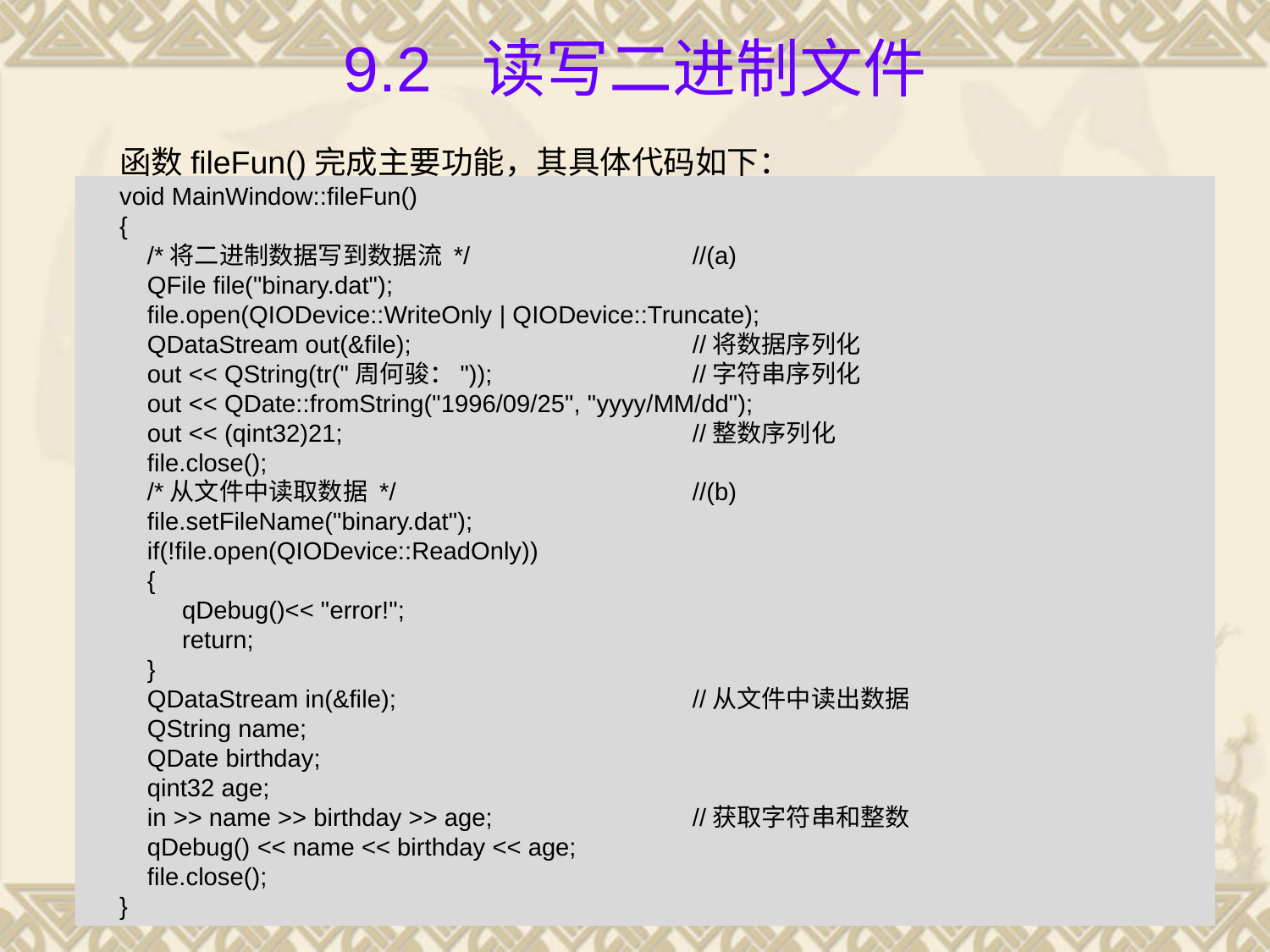

# 9.2  读写二进制文件
函数fileFun()完成主要功能，其具体代码如下：
void MainWindow::fileFun()
{
    /*将二进制数据写到数据流 */		//(a)
    QFile file("binary.dat");
    file.open(QIODevice::WriteOnly | QIODevice::Truncate);
    QDataStream out(&file);                         	//将数据序列化
    out << QString(tr("周何骏："));                   	//字符串序列化
    out << QDate::fromString("1996/09/25", "yyyy/MM/dd");
    out << (qint32)21;                                 	//整数序列化
    file.close();
    /*从文件中读取数据 */			//(b)
    file.setFileName("binary.dat");
    if(!file.open(QIODevice::ReadOnly))
    {
         qDebug()<< "error!";
         return;
    }
    QDataStream in(&file);                        		//从文件中读出数据
    QString name;
    QDate birthday;
    qint32 age;
    in >> name >> birthday >> age;               	//获取字符串和整数
    qDebug() << name << birthday << age;
    file.close();
}